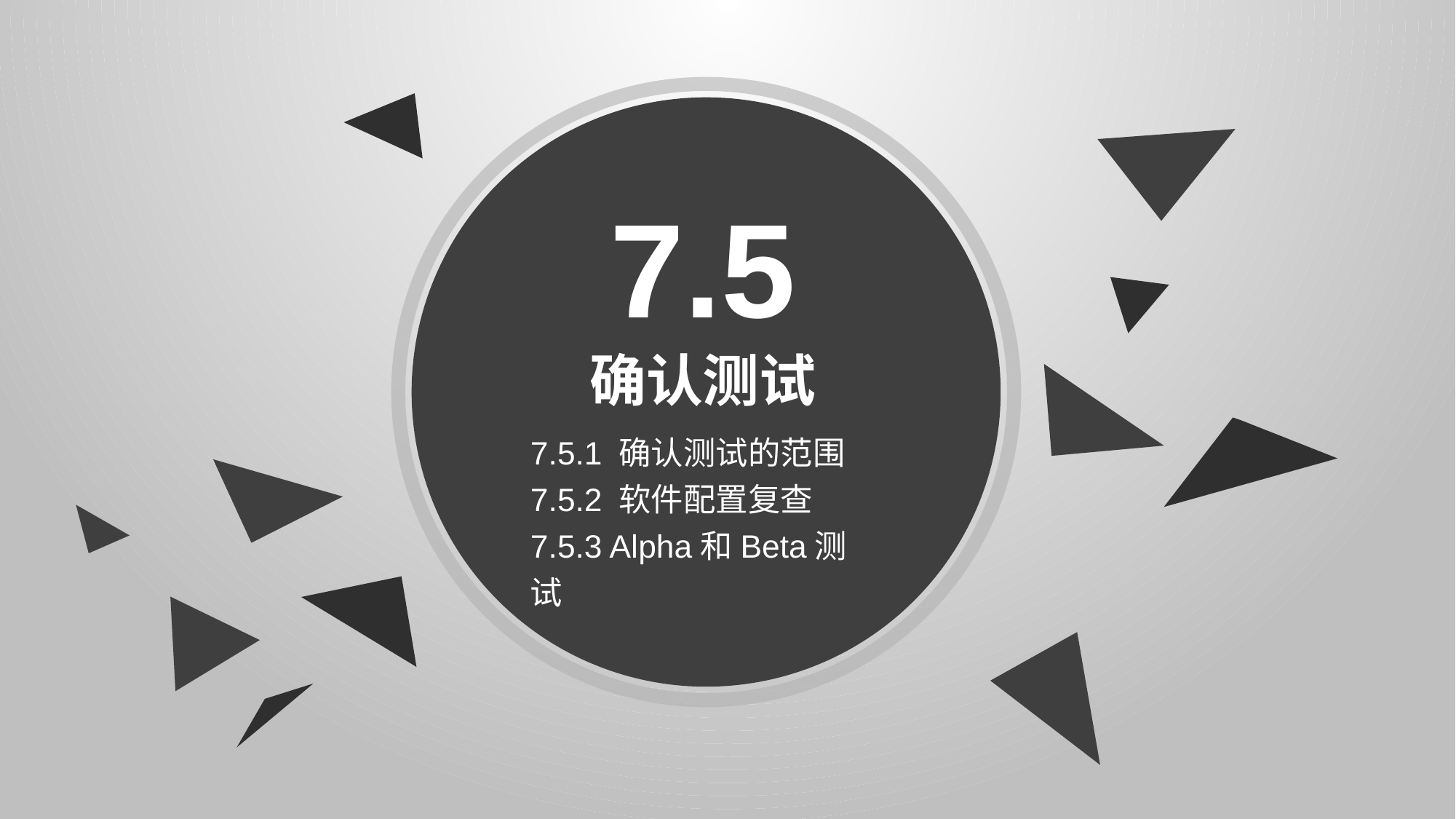

7.5

确认测试

7.5.1 确认测试的范围
7.5.2 软件配置复查
7.5.3 Alpha和Beta测试